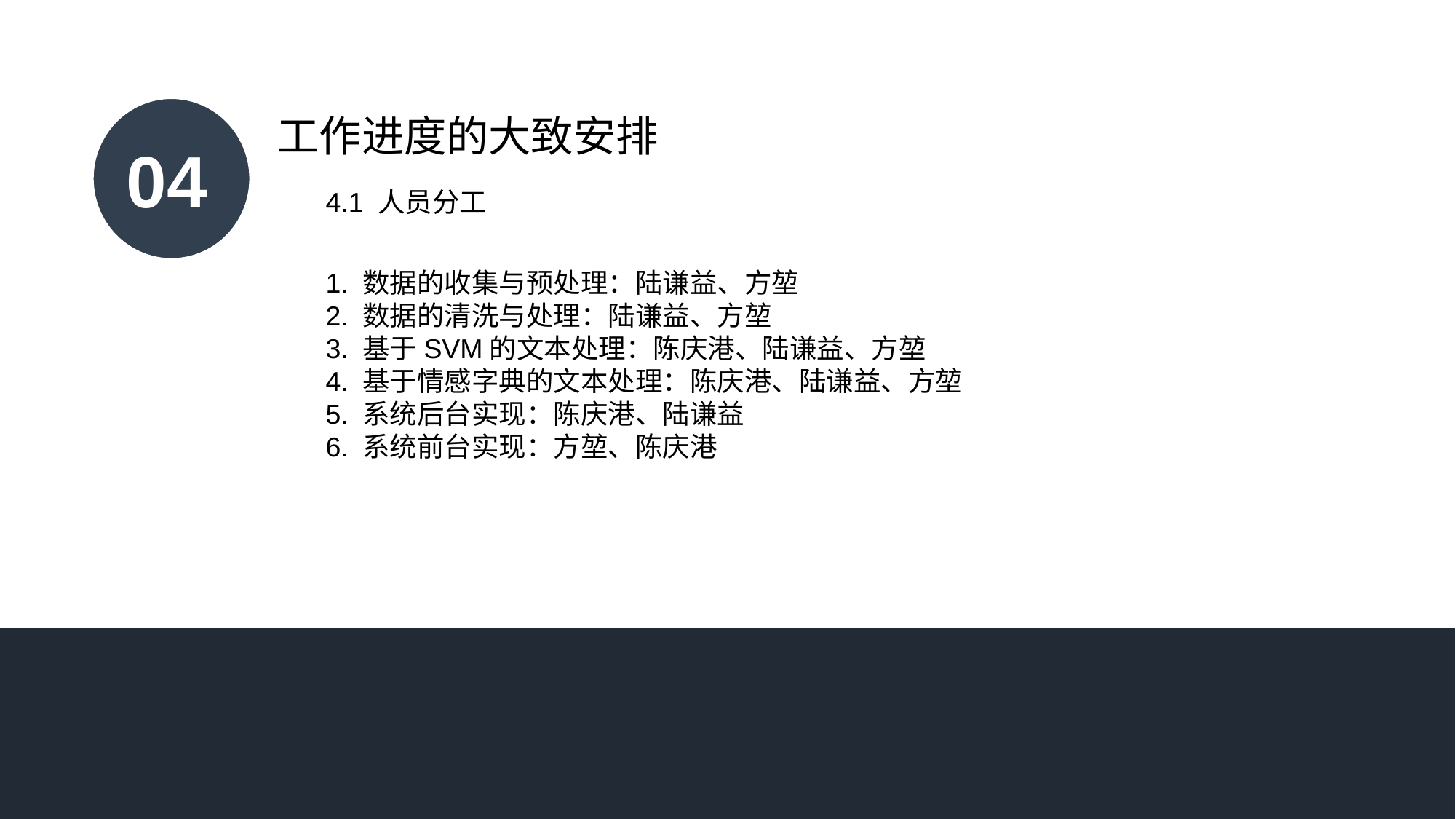

04
工作进度的大致安排
4.1 人员分工
1. 数据的收集与预处理：陆谦益、方堃
2. 数据的清洗与处理：陆谦益、方堃
3. 基于SVM的文本处理：陈庆港、陆谦益、方堃
4. 基于情感字典的文本处理：陈庆港、陆谦益、方堃
5. 系统后台实现：陈庆港、陆谦益
6. 系统前台实现：方堃、陈庆港